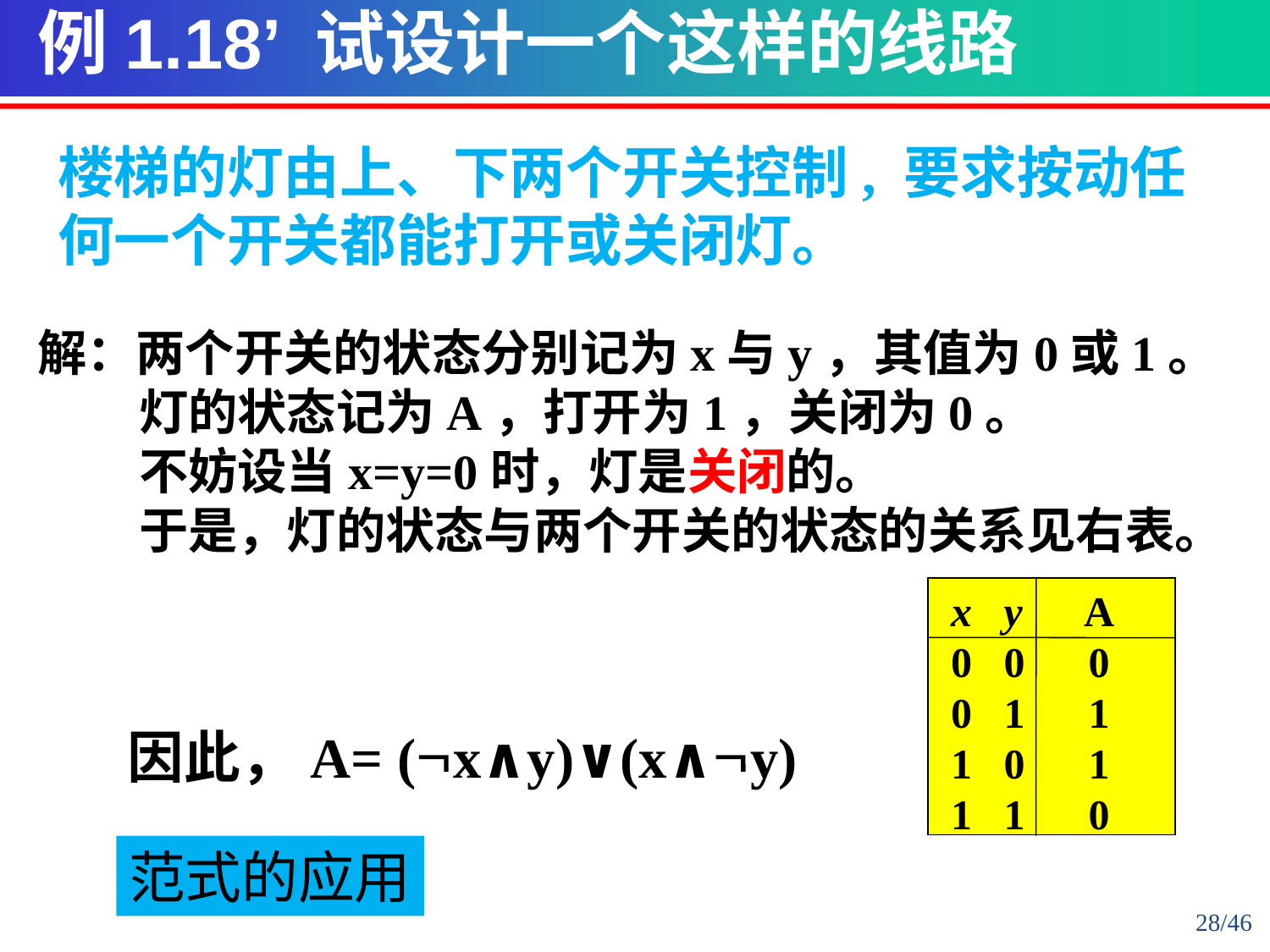

例1.18’ 试设计一个这样的线路
楼梯的灯由上、下两个开关控制, 要求按动任何一个开关都能打开或关闭灯。

解：两个开关的状态分别记为x与y，其值为0或1。
        灯的状态记为A，打开为1，关闭为0。
        不妨设当x=y=0时，灯是关闭的。
        于是，灯的状态与两个开关的状态的关系见右表。
 x   y      A
 0   0      0
 0   1      1
 1   0      1
 1   1      0
因此，A= (¬x∧y)∨(x∧¬y)
范式的应用
28/46